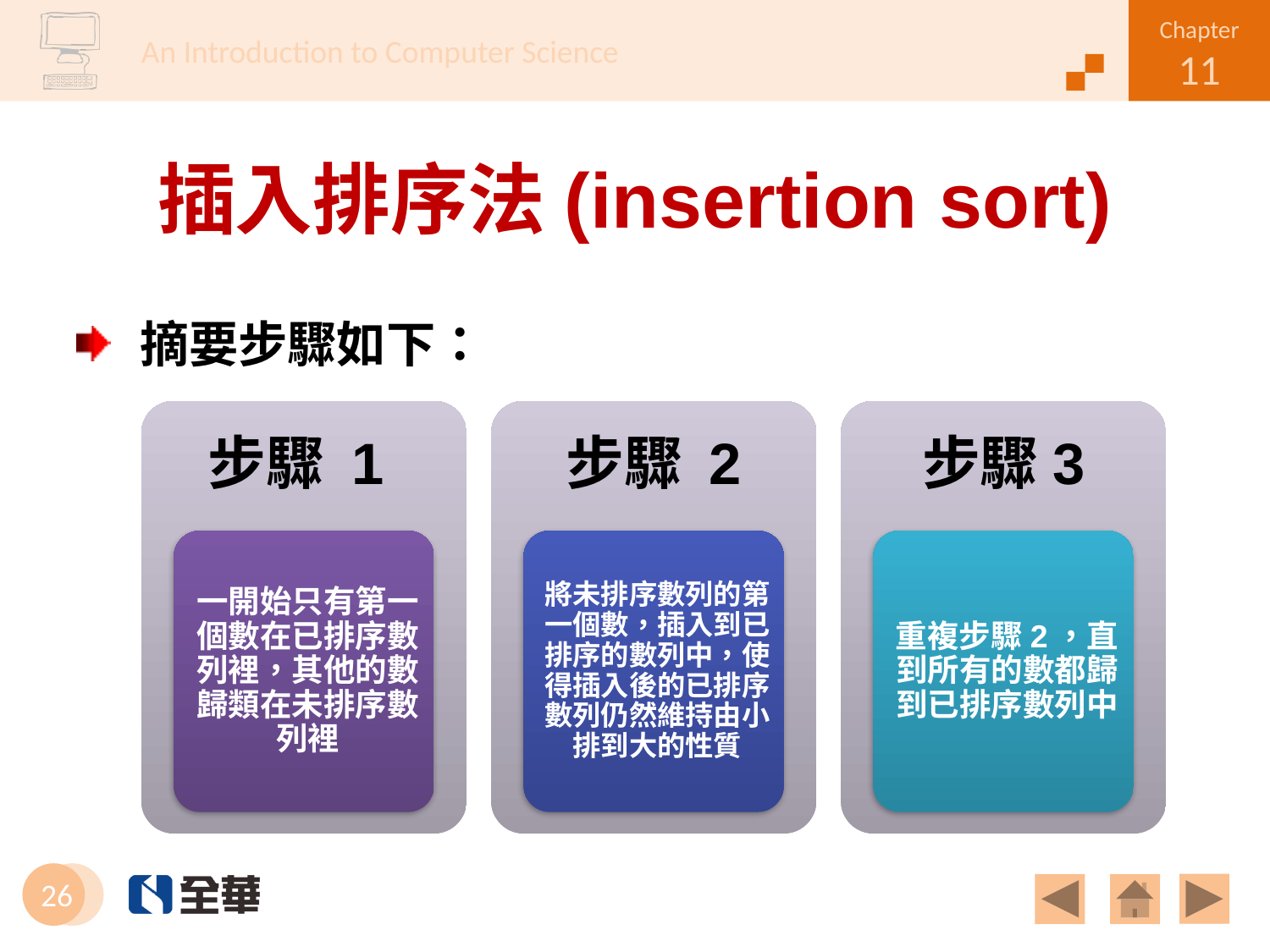

# 插入排序法(insertion sort)
摘要步驟如下：
步驟 1
一開始只有第一個數在已排序數列裡，其他的數歸類在未排序數列裡
步驟 2
將未排序數列的第一個數，插入到已排序的數列中，使得插入後的已排序數列仍然維持由小排到大的性質
步驟3
重複步驟2，直到所有的數都歸到已排序數列中